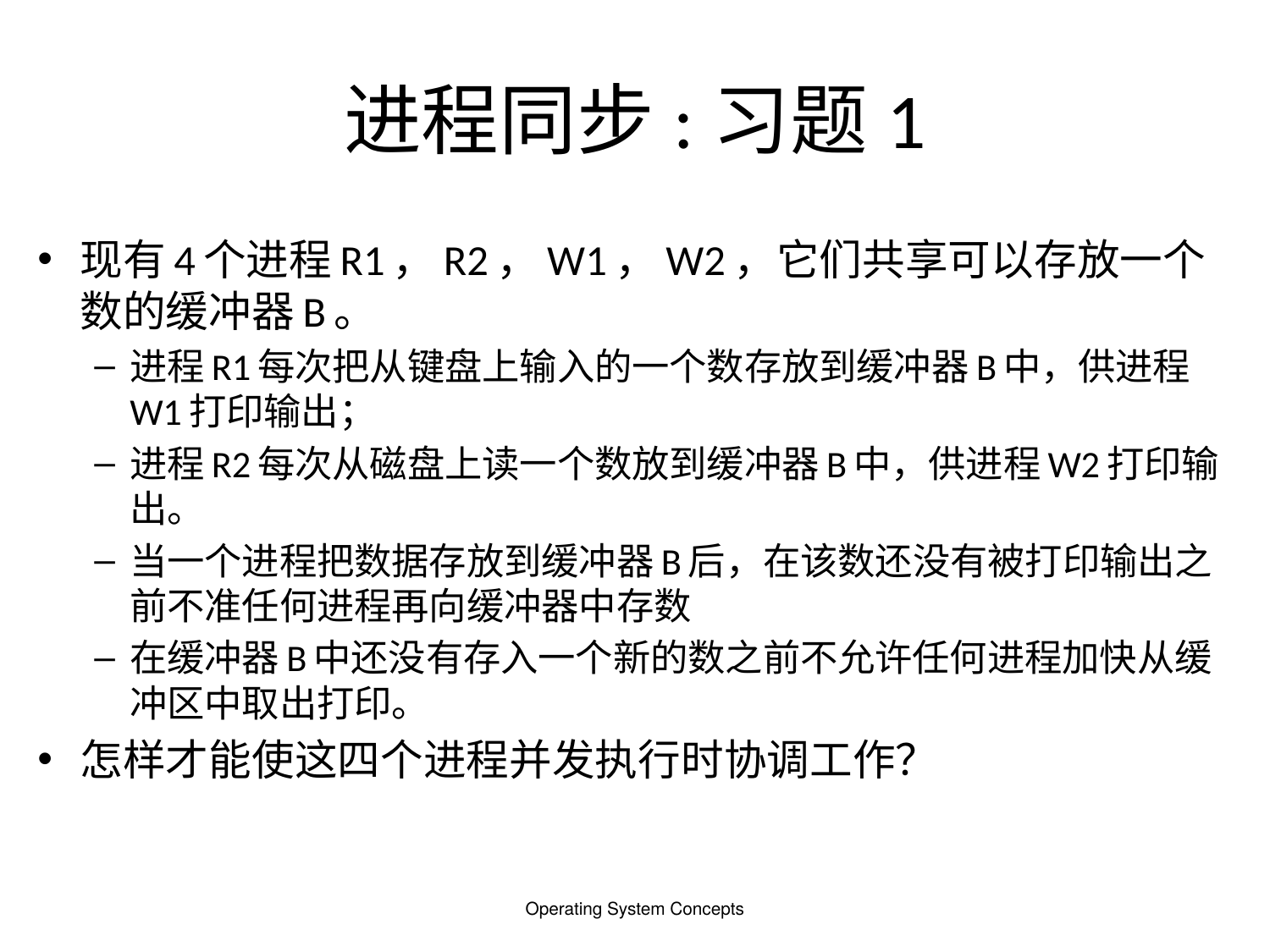

# 进程同步:习题1
现有4个进程R1，R2，W1，W2，它们共享可以存放一个数的缓冲器B。
进程R1每次把从键盘上输入的一个数存放到缓冲器B中，供进程W1打印输出；
进程R2每次从磁盘上读一个数放到缓冲器B中，供进程W2打印输出。
当一个进程把数据存放到缓冲器B后，在该数还没有被打印输出之前不准任何进程再向缓冲器中存数
在缓冲器B中还没有存入一个新的数之前不允许任何进程加快从缓冲区中取出打印。
怎样才能使这四个进程并发执行时协调工作？
Operating System Concepts